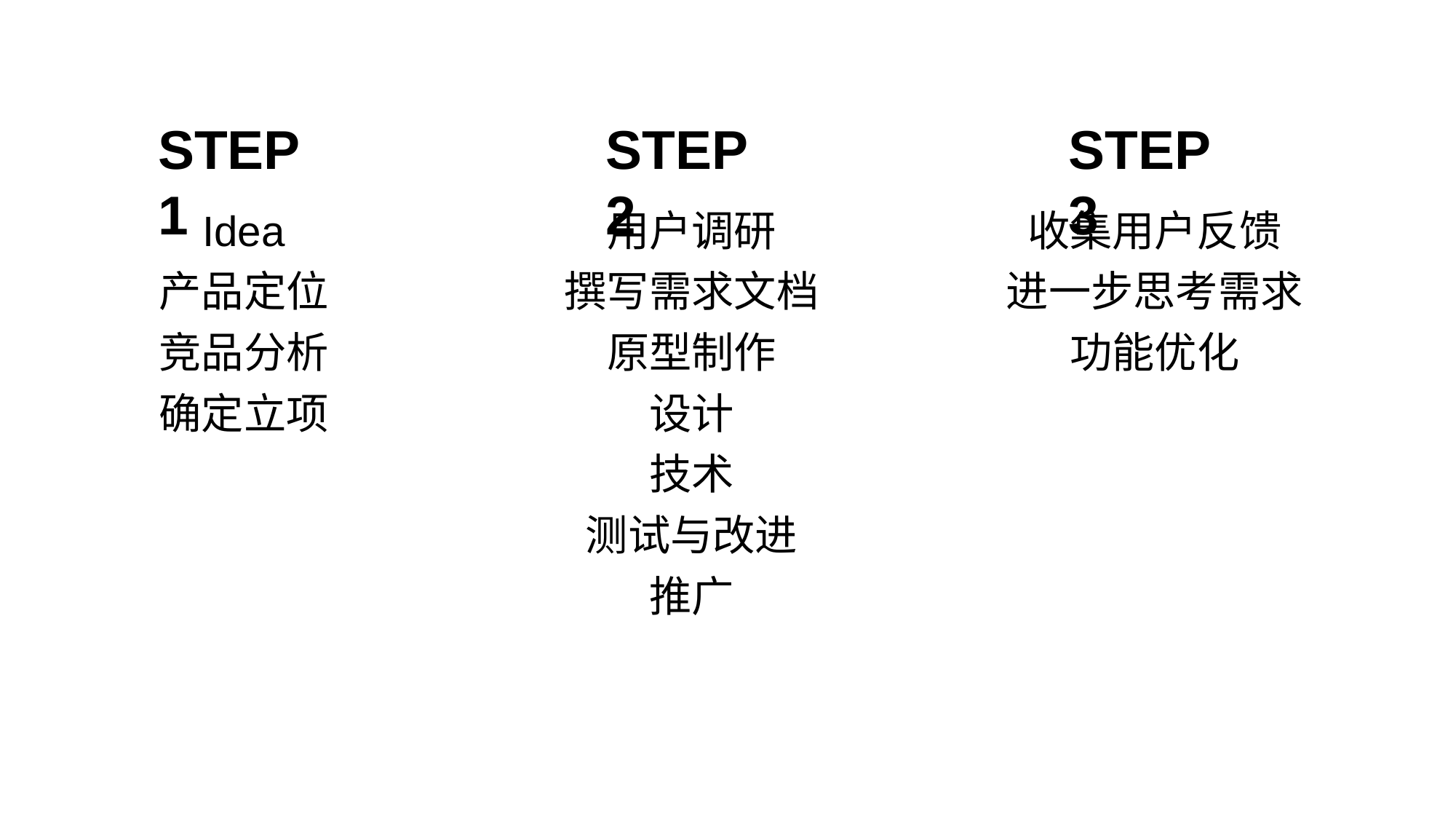

STEP 1
STEP 3
STEP 2
Idea
产品定位
竞品分析
确定立项
收集用户反馈
进一步思考需求
功能优化
用户调研
撰写需求文档
原型制作
设计
技术
测试与改进
推广